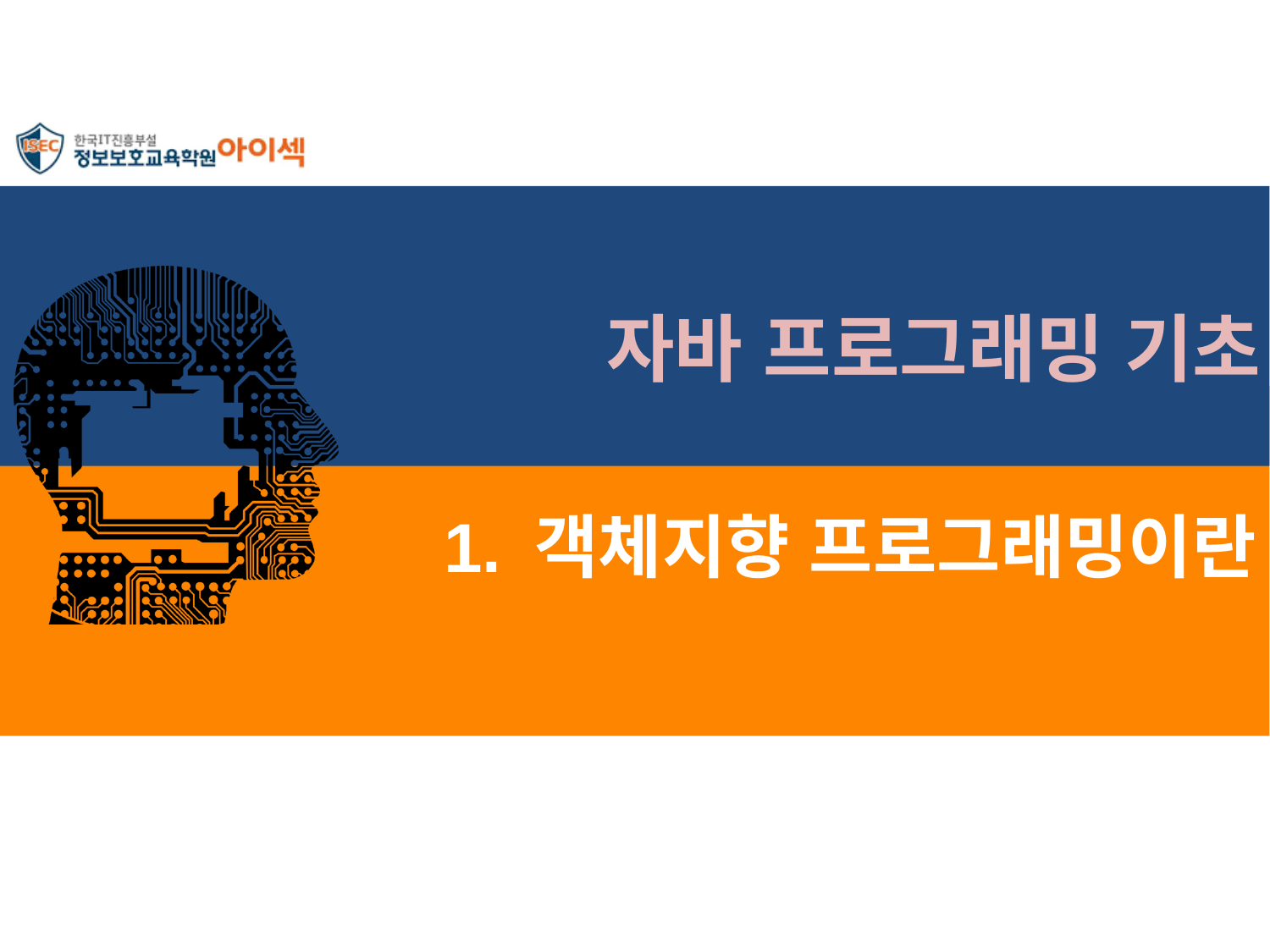

자바 프로그래밍 기초
# 1. 객체지향 프로그래밍이란